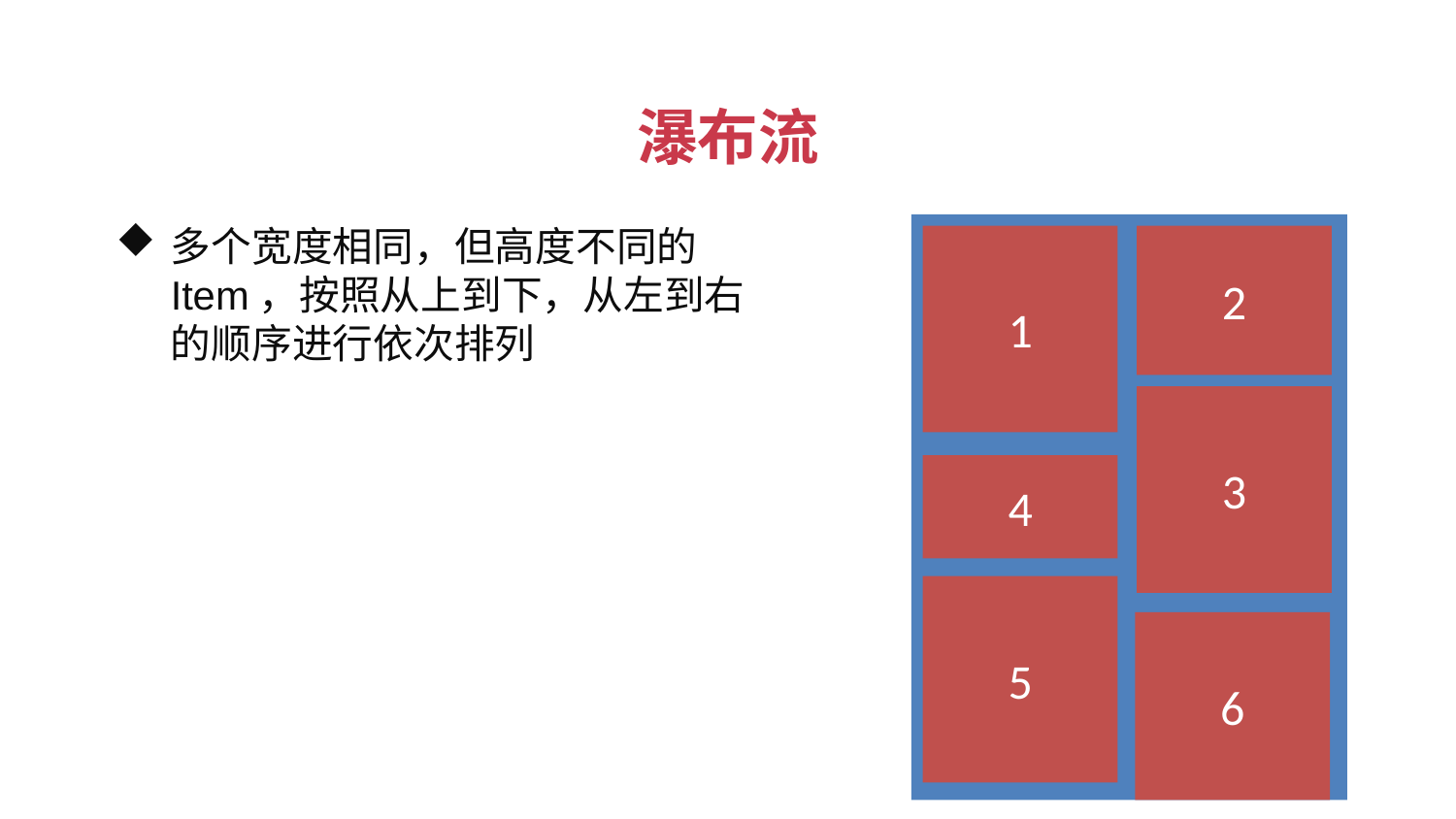

瀑布流
多个宽度相同，但高度不同的 Item，按照从上到下，从左到右的顺序进行依次排列

1
2
3
4
5
6